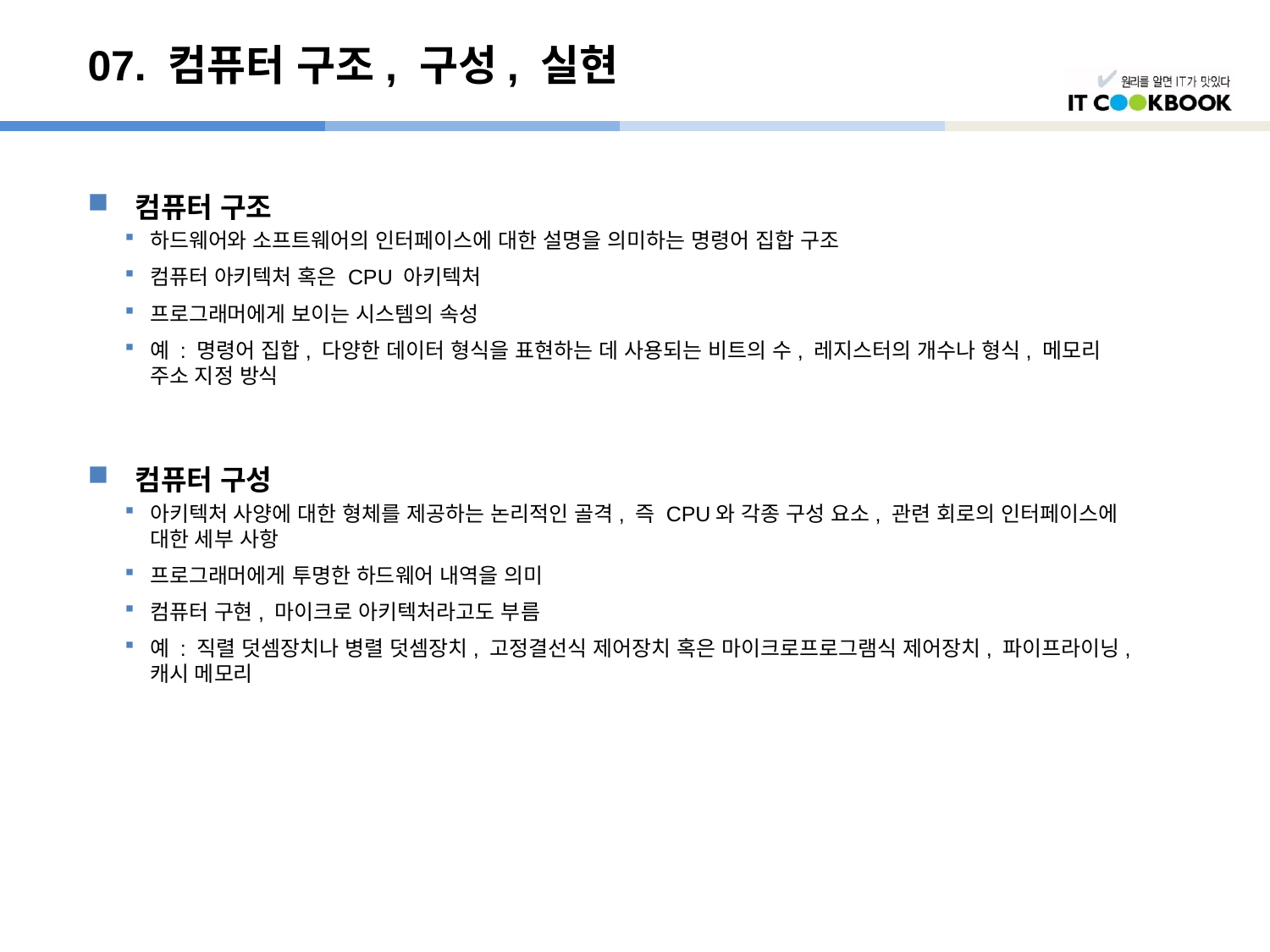

# 07. 컴퓨터 구조, 구성, 실현
컴퓨터 구조
하드웨어와 소프트웨어의 인터페이스에 대한 설명을 의미하는 명령어 집합 구조
컴퓨터 아키텍처 혹은 CPU 아키텍처
프로그래머에게 보이는 시스템의 속성
예 : 명령어 집합, 다양한 데이터 형식을 표현하는 데 사용되는 비트의 수, 레지스터의 개수나 형식, 메모리 주소 지정 방식

컴퓨터 구성
아키텍처 사양에 대한 형체를 제공하는 논리적인 골격, 즉 CPU와 각종 구성 요소, 관련 회로의 인터페이스에 대한 세부 사항
프로그래머에게 투명한 하드웨어 내역을 의미
컴퓨터 구현, 마이크로 아키텍처라고도 부름
예 : 직렬 덧셈장치나 병렬 덧셈장치, 고정결선식 제어장치 혹은 마이크로프로그램식 제어장치, 파이프라이닝, 캐시 메모리